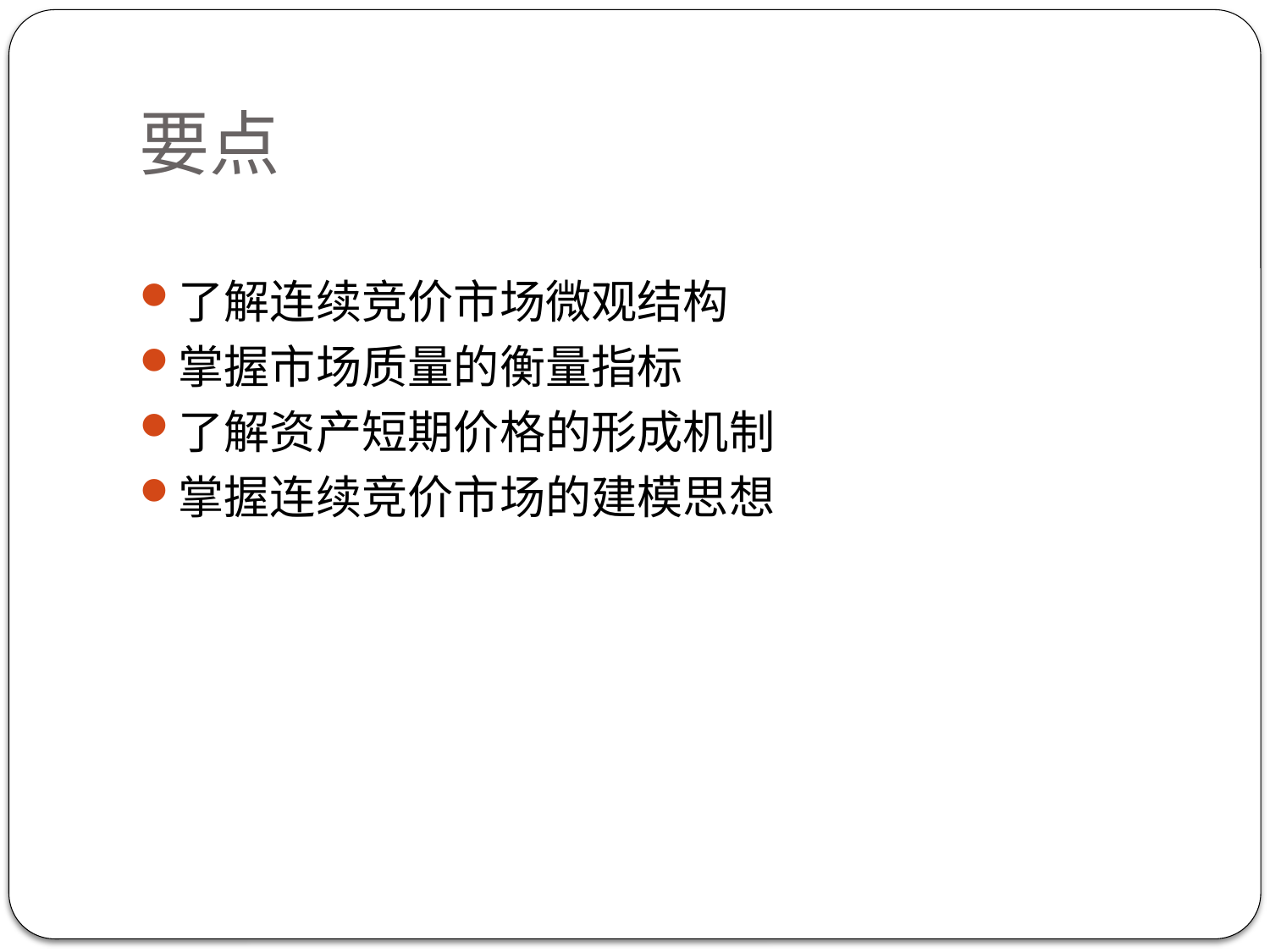

# 要点

了解连续竞价市场微观结构
掌握市场质量的衡量指标
了解资产短期价格的形成机制
掌握连续竞价市场的建模思想